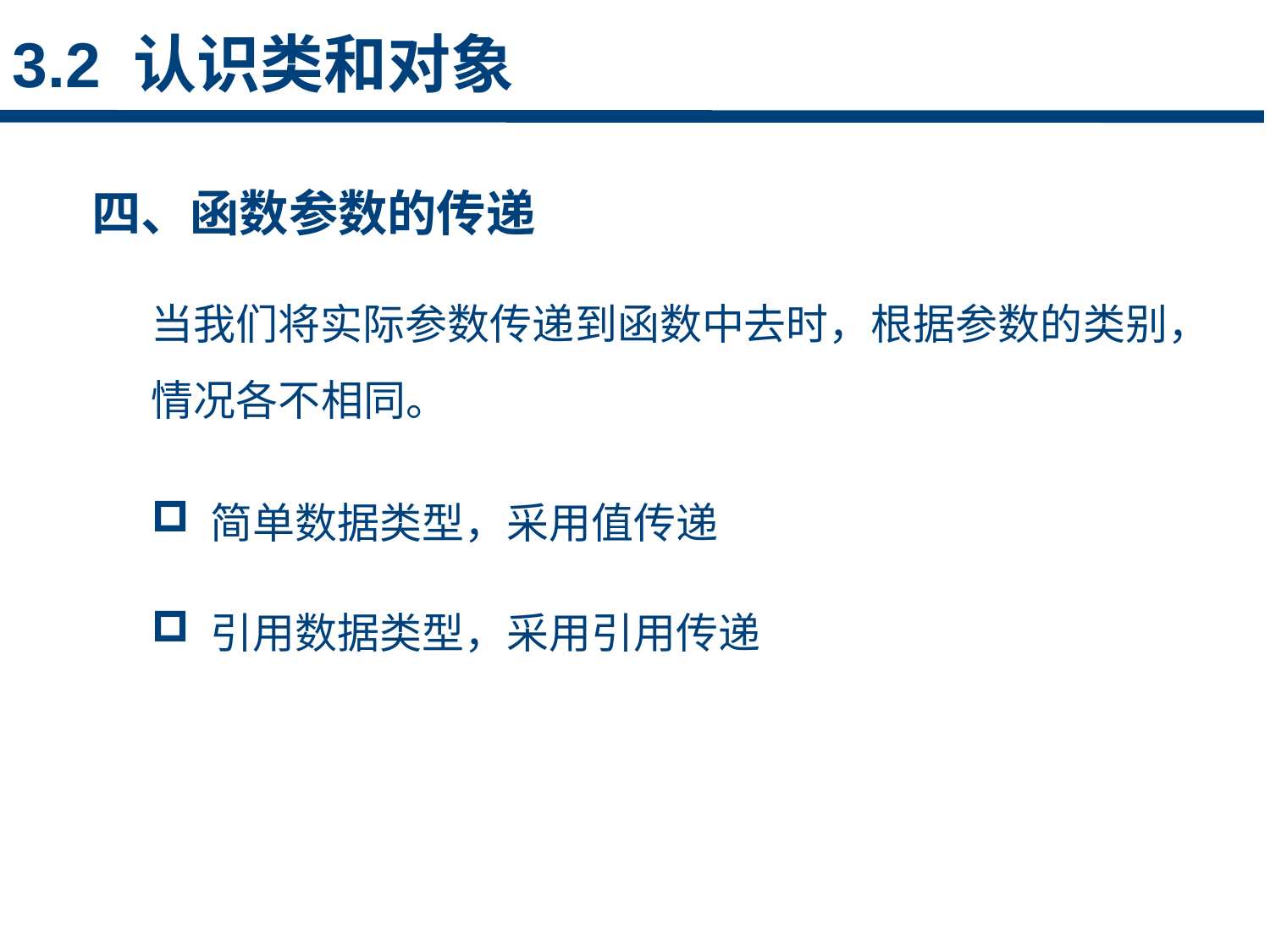

3.2 认识类和对象
四、函数参数的传递
当我们将实际参数传递到函数中去时，根据参数的类别，情况各不相同。
 简单数据类型，采用值传递
 引用数据类型，采用引用传递

点击添加文本
点击添加文本
点击添加文本
点击添加文本